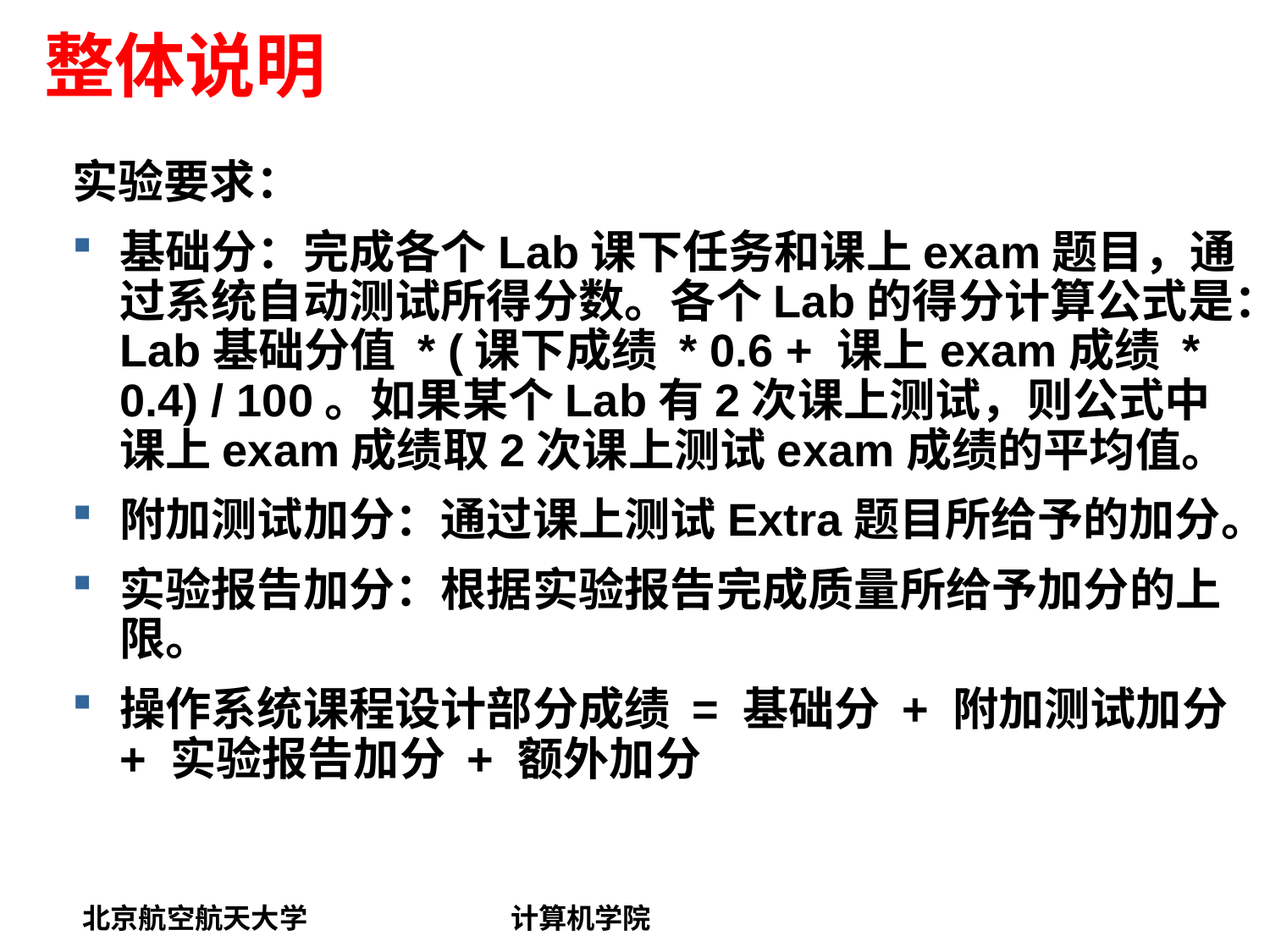

整体说明

实验要求：
基础分：完成各个Lab课下任务和课上exam题目，通过系统自动测试所得分数。各个Lab的得分计算公式是：Lab基础分值 * (课下成绩 * 0.6 + 课上exam成绩 * 0.4) / 100。如果某个Lab有2次课上测试，则公式中课上exam成绩取2次课上测试exam成绩的平均值。
附加测试加分：通过课上测试Extra题目所给予的加分。
实验报告加分：根据实验报告完成质量所给予加分的上限。
操作系统课程设计部分成绩 = 基础分 + 附加测试加分 + 实验报告加分 + 额外加分